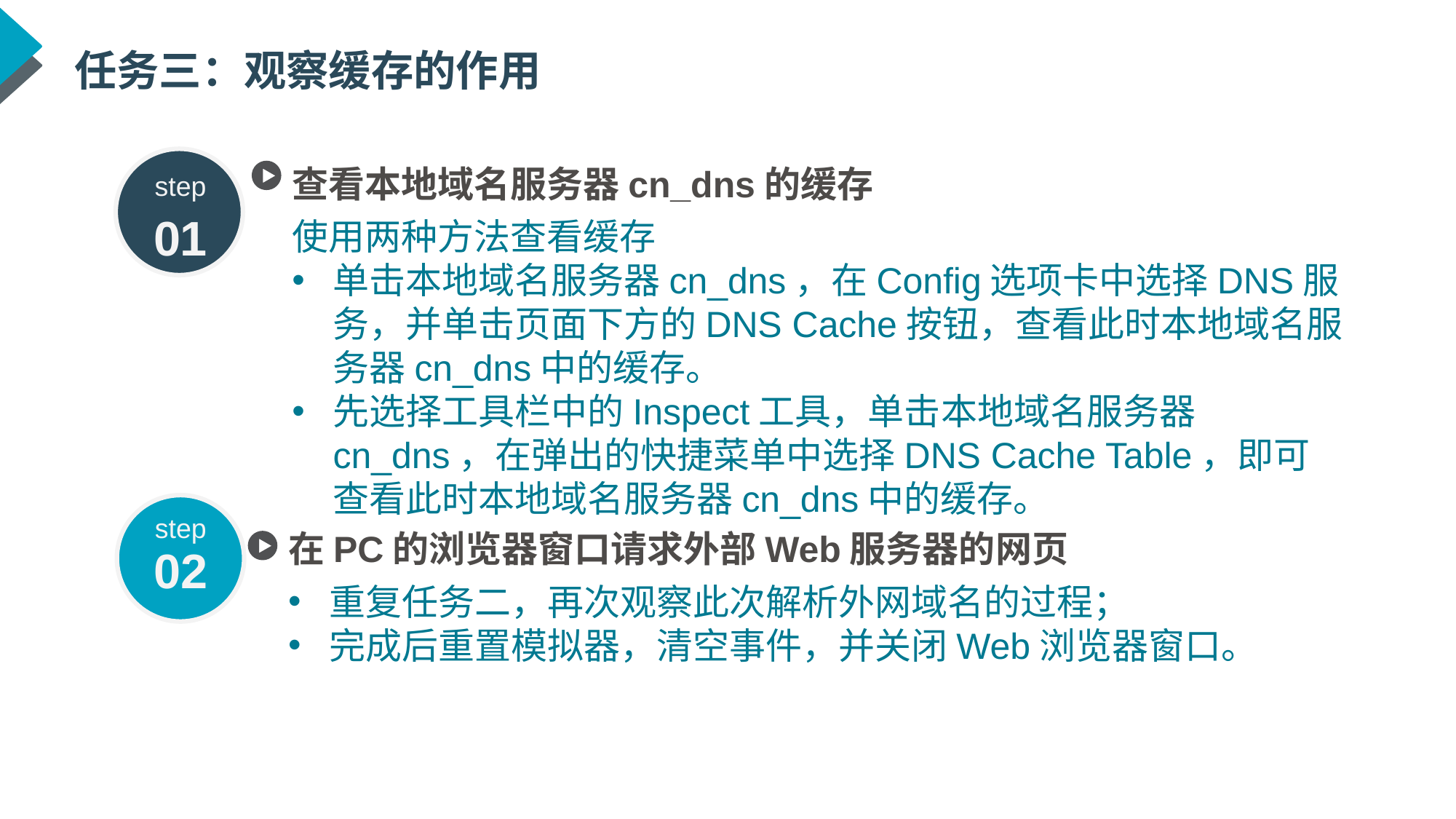

任务三：观察缓存的作用

查看本地域名服务器cn_dns的缓存
使用两种方法查看缓存
单击本地域名服务器cn_dns，在Config选项卡中选择DNS服务，并单击页面下方的DNS Cache按钮，查看此时本地域名服务器cn_dns中的缓存。
先选择工具栏中的Inspect工具，单击本地域名服务器cn_dns，在弹出的快捷菜单中选择DNS Cache Table，即可查看此时本地域名服务器cn_dns中的缓存。

step
01

step
在PC的浏览器窗口请求外部Web服务器的网页
重复任务二，再次观察此次解析外网域名的过程；
完成后重置模拟器，清空事件，并关闭Web浏览器窗口。

02